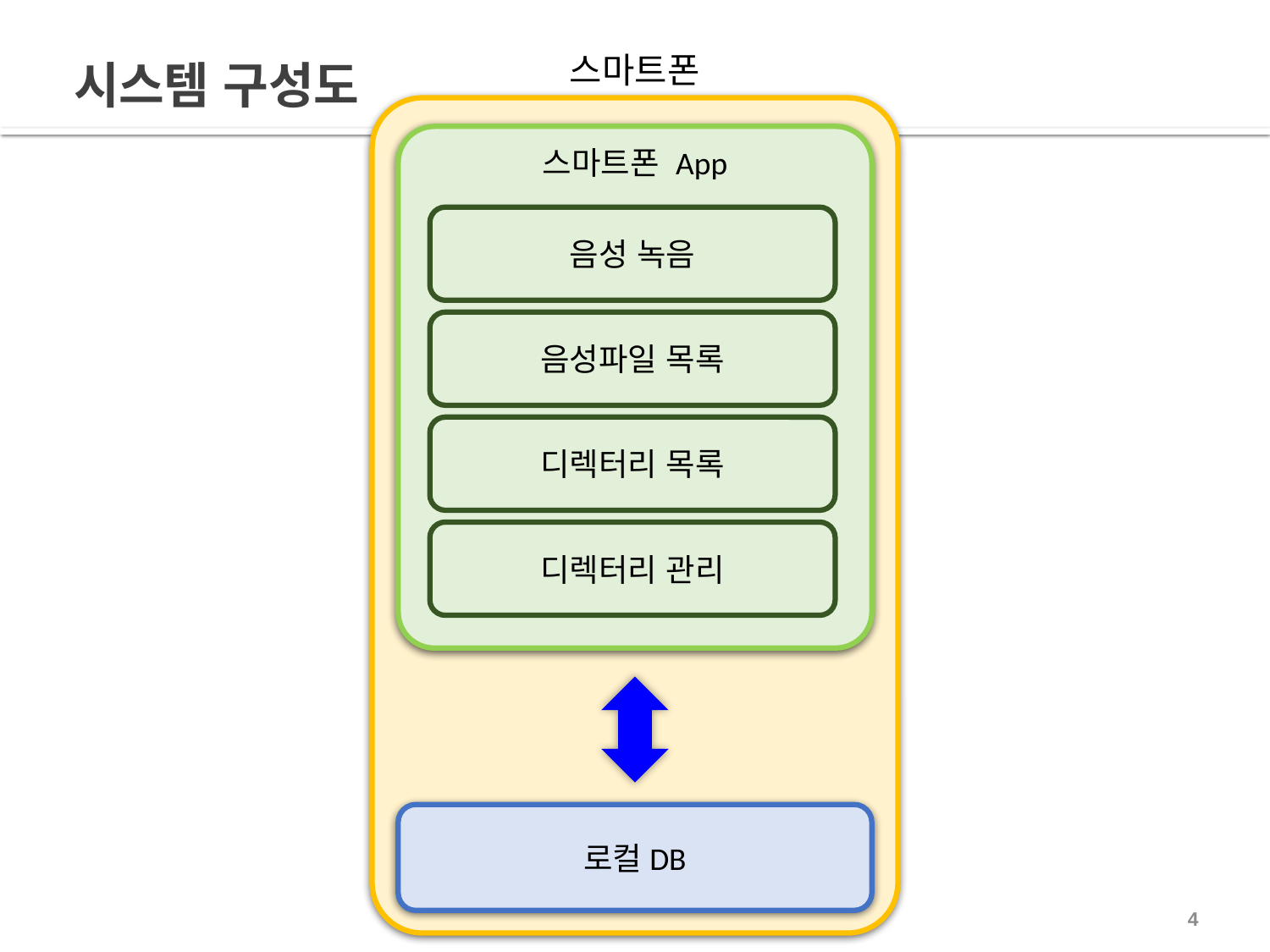

# 시스템 구성도
스마트폰

스마트폰 App
음성 녹음
음성파일 목록
디렉터리 목록
디렉터리 관리

로컬DB
4